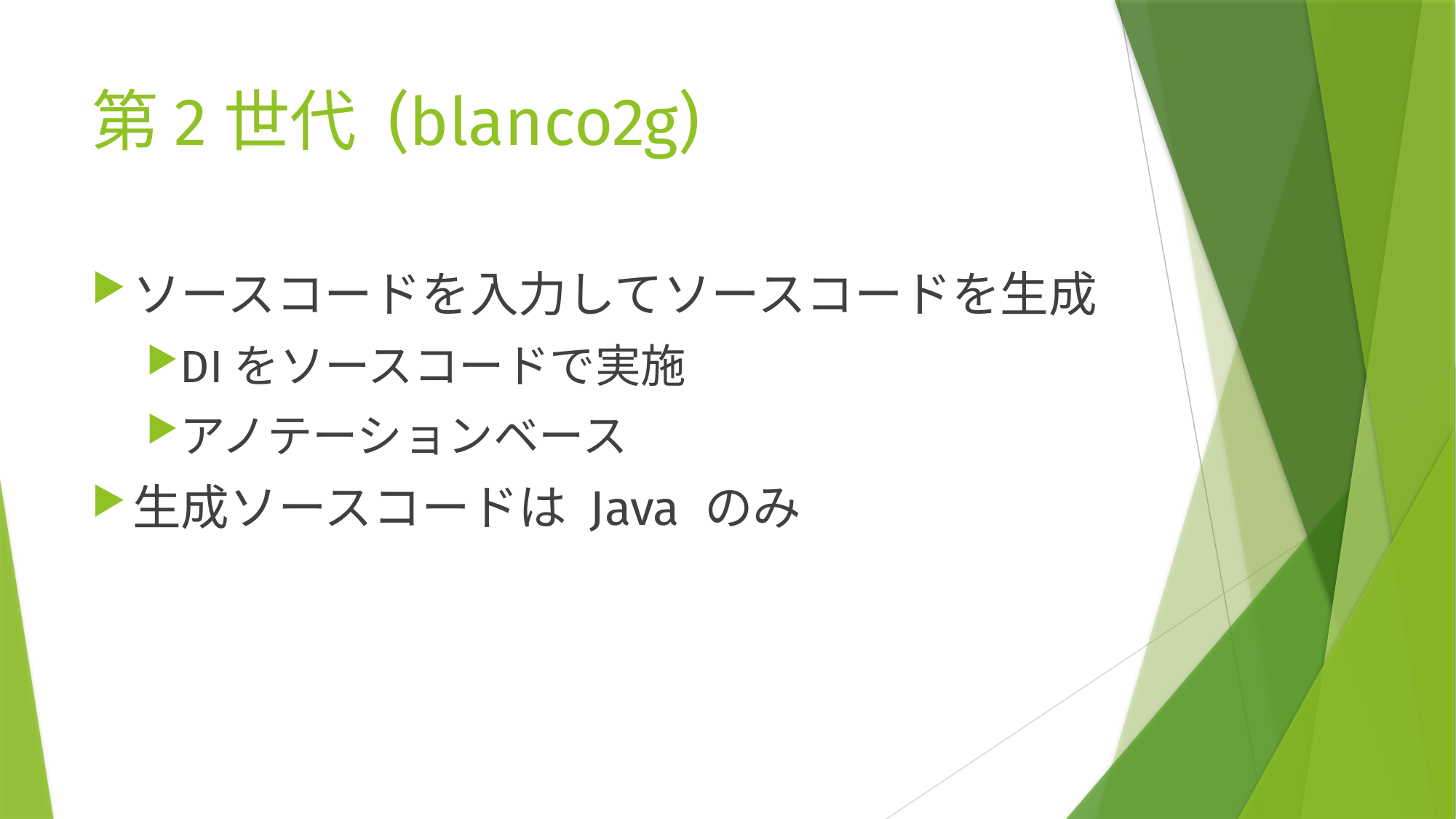

# 第2世代 (blanco2g)
ソースコードを入力してソースコードを生成
DIをソースコードで実施
アノテーションベース
生成ソースコードは Java のみ